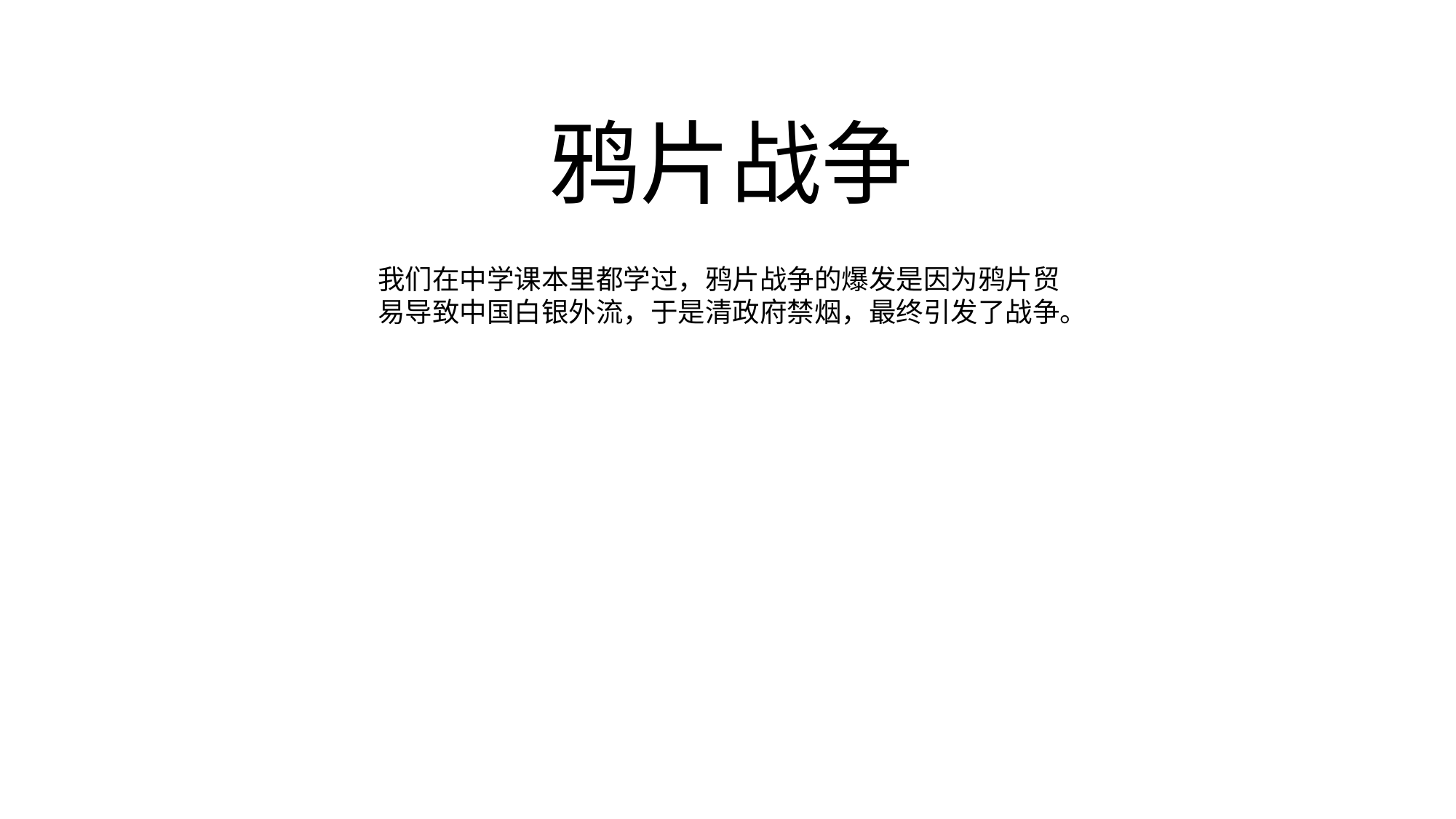

# 鸦片战争
我们在中学课本里都学过，鸦片战争的爆发是因为鸦片贸易导致中国白银外流，于是清政府禁烟，最终引发了战争。